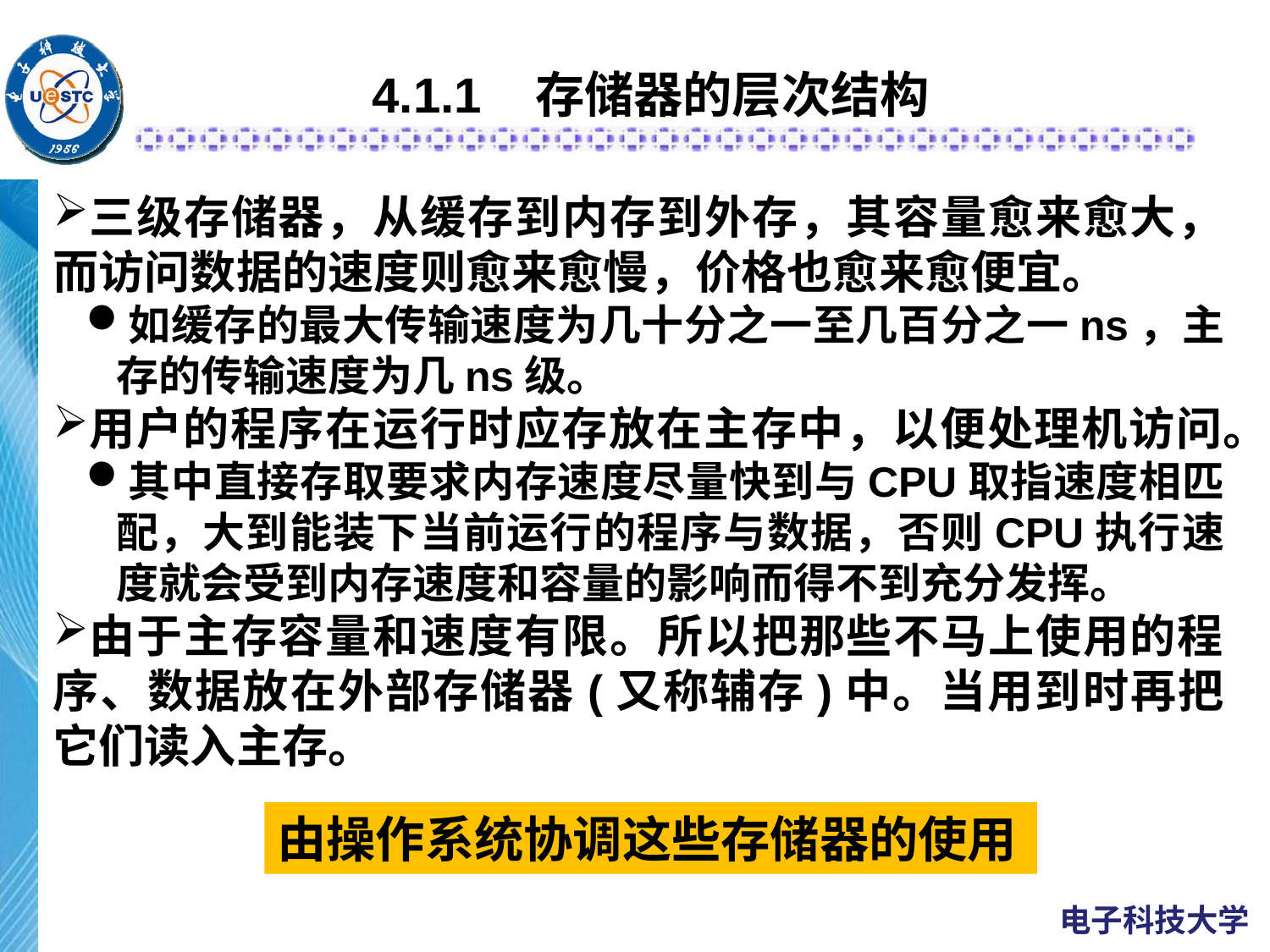

4.1.1   存储器的层次结构
三级存储器，从缓存到内存到外存，其容量愈来愈大，而访问数据的速度则愈来愈慢，价格也愈来愈便宜。
如缓存的最大传输速度为几十分之一至几百分之一ns，主存的传输速度为几ns级。
用户的程序在运行时应存放在主存中，以便处理机访问。
其中直接存取要求内存速度尽量快到与CPU取指速度相匹配，大到能装下当前运行的程序与数据，否则CPU执行速度就会受到内存速度和容量的影响而得不到充分发挥。
由于主存容量和速度有限。所以把那些不马上使用的程序、数据放在外部存储器(又称辅存)中。当用到时再把它们读入主存。

由操作系统协调这些存储器的使用